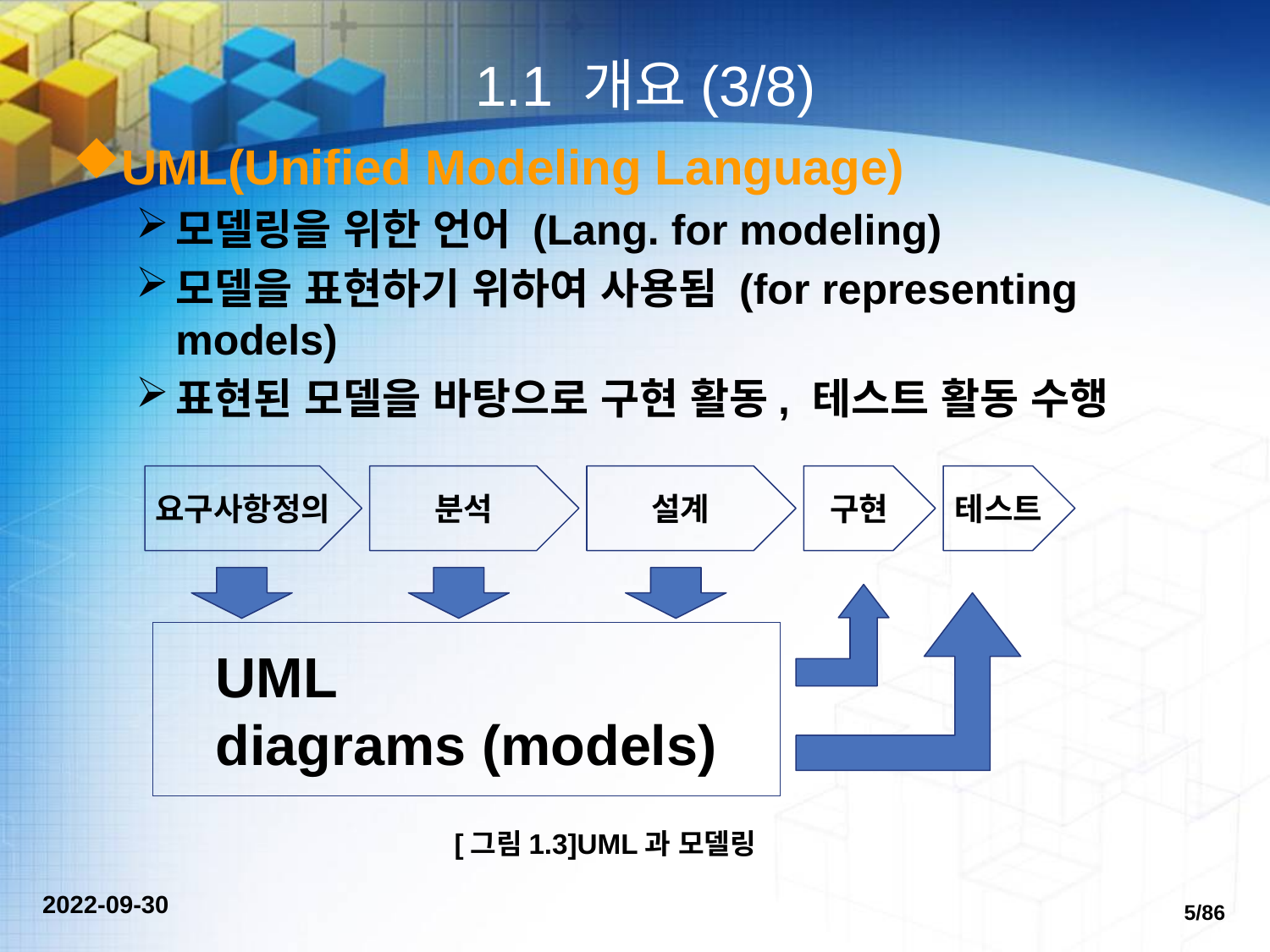

# 1.1 개요(3/8)
UML(Unified Modeling Language)
모델링을 위한 언어 (Lang. for modeling)
모델을 표현하기 위하여 사용됨 (for representing models)
표현된 모델을 바탕으로 구현 활동, 테스트 활동 수행

요구사항정의
분석
설계
구현
테스트

UML
diagrams (models)
[그림1.3]UML과 모델링
2022-09-30
5/86